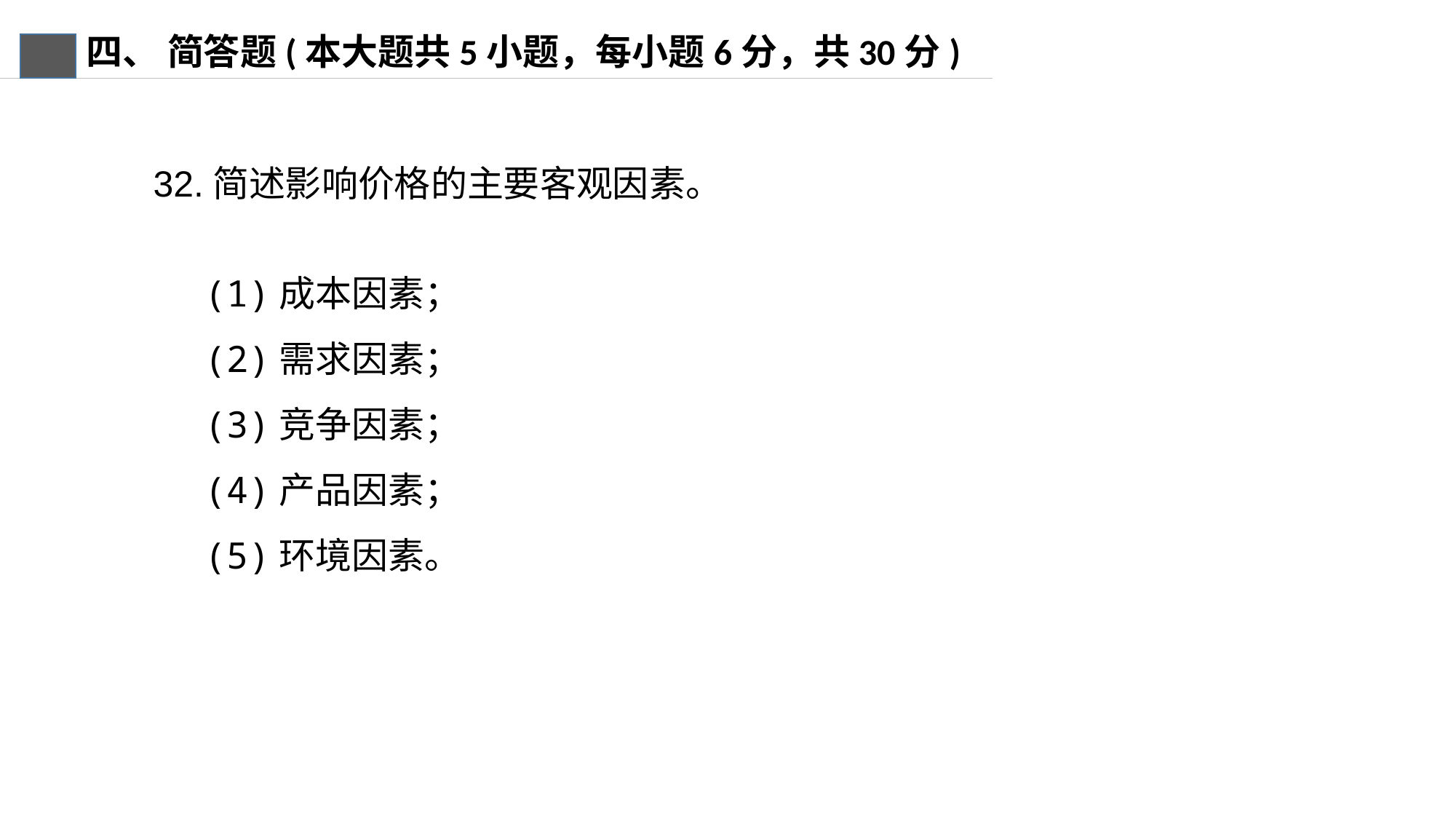

四、 简答题(本大题共5小题，每小题6分，共30分)

32.简述影响价格的主要客观因素。
(1)成本因素；
(2)需求因素；
(3)竞争因素；
(4)产品因素；
(5)环境因素。